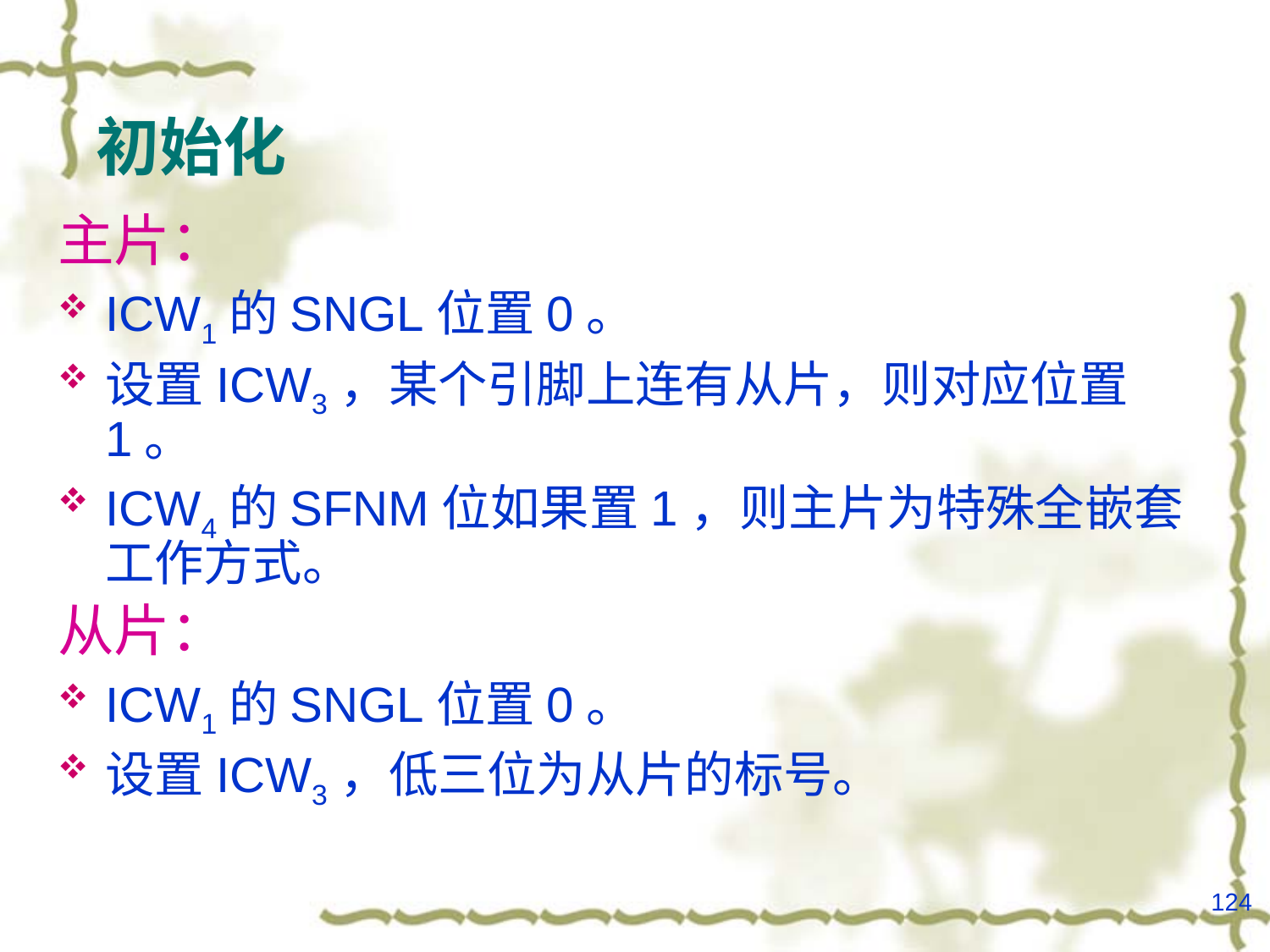

# 初始化
主片：
ICW1的SNGL位置0。
设置ICW3，某个引脚上连有从片，则对应位置1。
ICW4的SFNM位如果置1，则主片为特殊全嵌套工作方式。
从片：
ICW1的SNGL位置0。
设置ICW3，低三位为从片的标号。
124